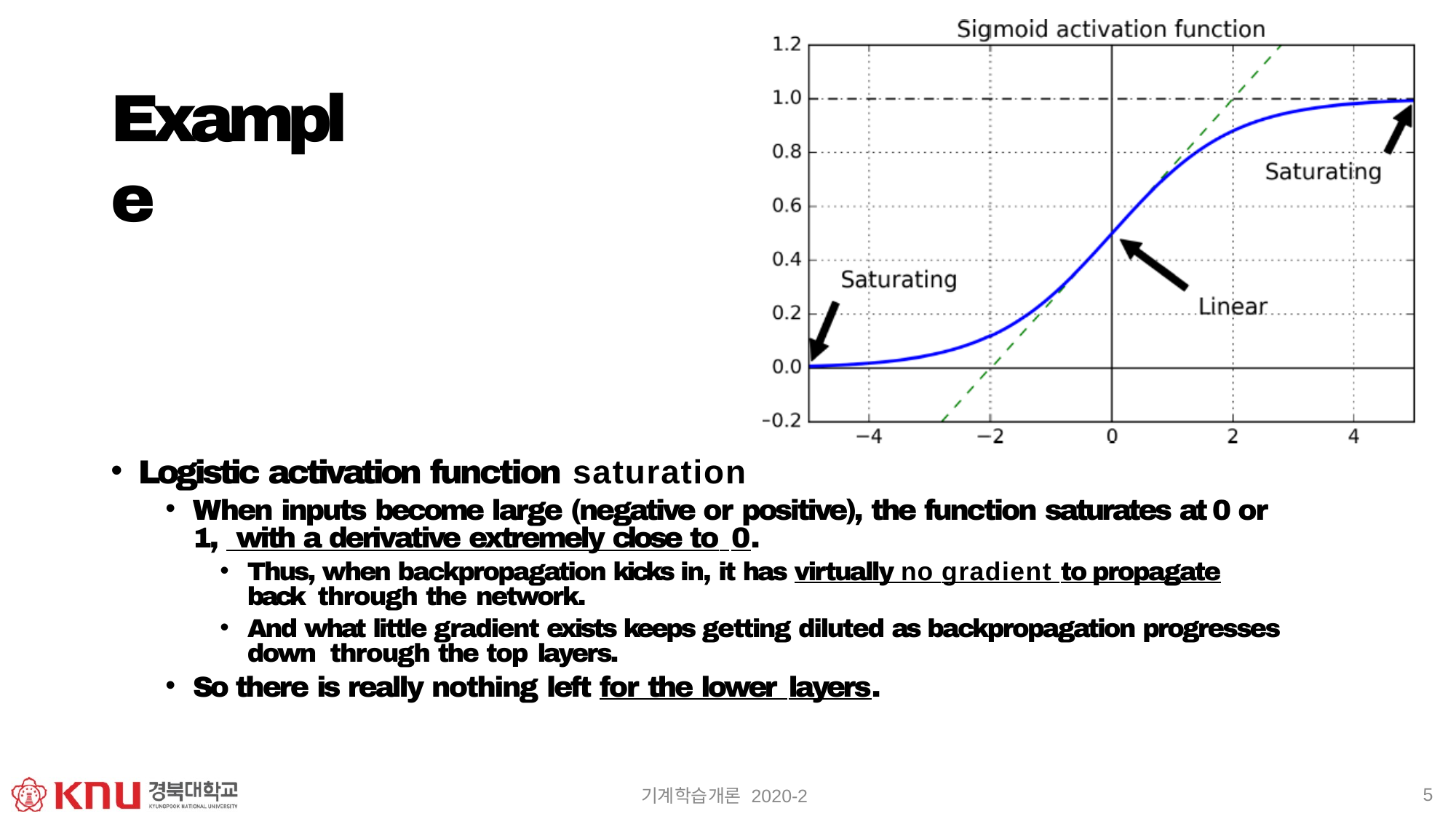

# Example
Logistic activation function saturation
When inputs become large (negative or positive), the function saturates at 0 or 1,  with a derivative extremely close to 0.
Thus, when backpropagation kicks in, it has virtually no gradient to propagate back  through the network.
And what little gradient exists keeps getting diluted as backpropagation progresses down  through the top layers.
So there is really nothing left for the lower layers.
5
기계학습개론 2020-2